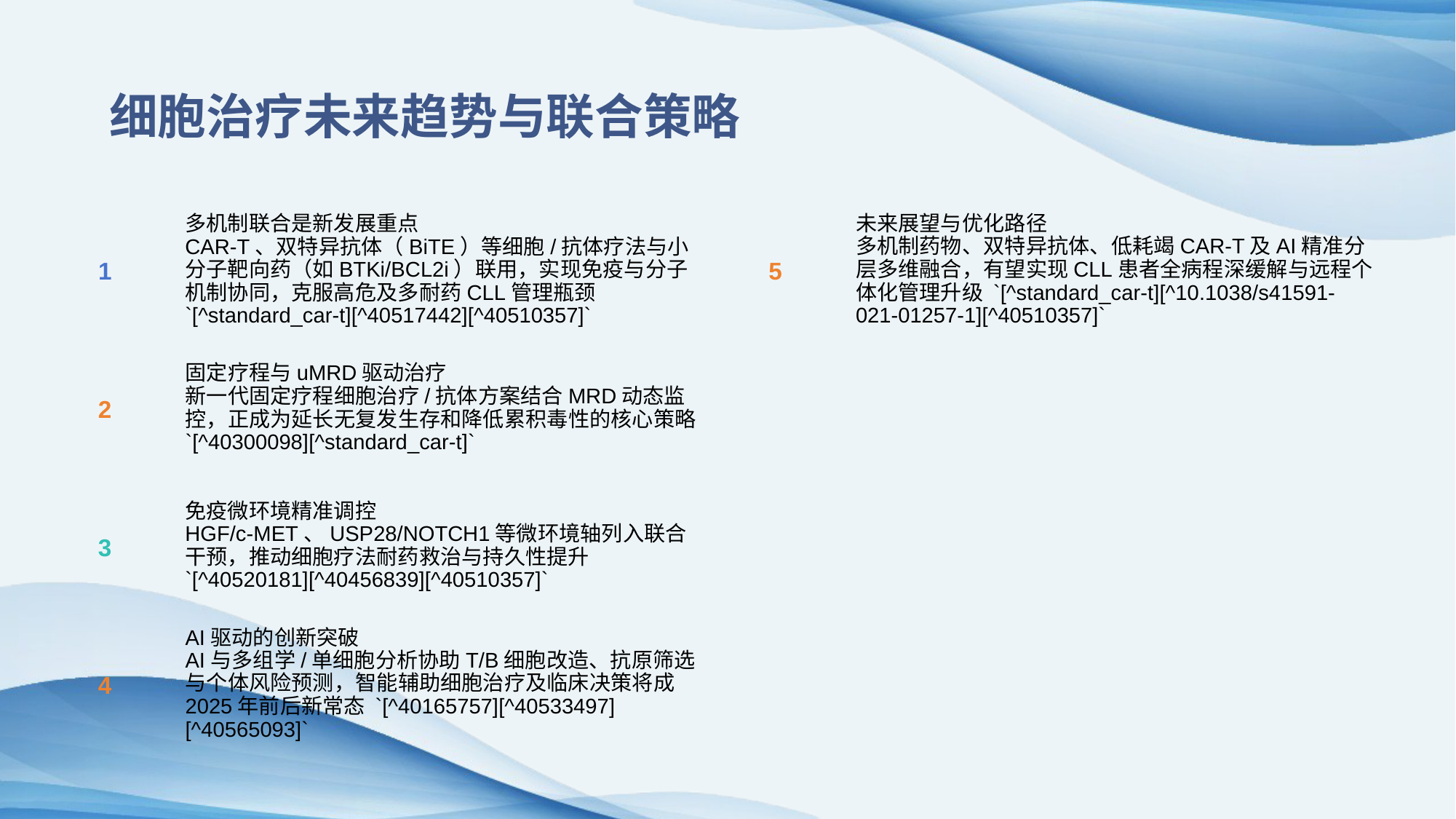

细胞治疗未来趋势与联合策略
5
未来展望与优化路径
多机制药物、双特异抗体、低耗竭CAR-T及AI精准分层多维融合，有望实现CLL患者全病程深缓解与远程个体化管理升级 `[^standard_car-t][^10.1038/s41591-021-01257-1][^40510357]`
1
多机制联合是新发展重点
CAR-T、双特异抗体（BiTE）等细胞/抗体疗法与小分子靶向药（如BTKi/BCL2i）联用，实现免疫与分子机制协同，克服高危及多耐药CLL管理瓶颈 `[^standard_car-t][^40517442][^40510357]`
2
固定疗程与uMRD驱动治疗
新一代固定疗程细胞治疗/抗体方案结合MRD动态监控，正成为延长无复发生存和降低累积毒性的核心策略 `[^40300098][^standard_car-t]`
免疫微环境精准调控
HGF/c-MET、USP28/NOTCH1等微环境轴列入联合干预，推动细胞疗法耐药救治与持久性提升 `[^40520181][^40456839][^40510357]`
3
4
AI驱动的创新突破
AI与多组学/单细胞分析协助T/B细胞改造、抗原筛选与个体风险预测，智能辅助细胞治疗及临床决策将成2025年前后新常态 `[^40165757][^40533497][^40565093]`